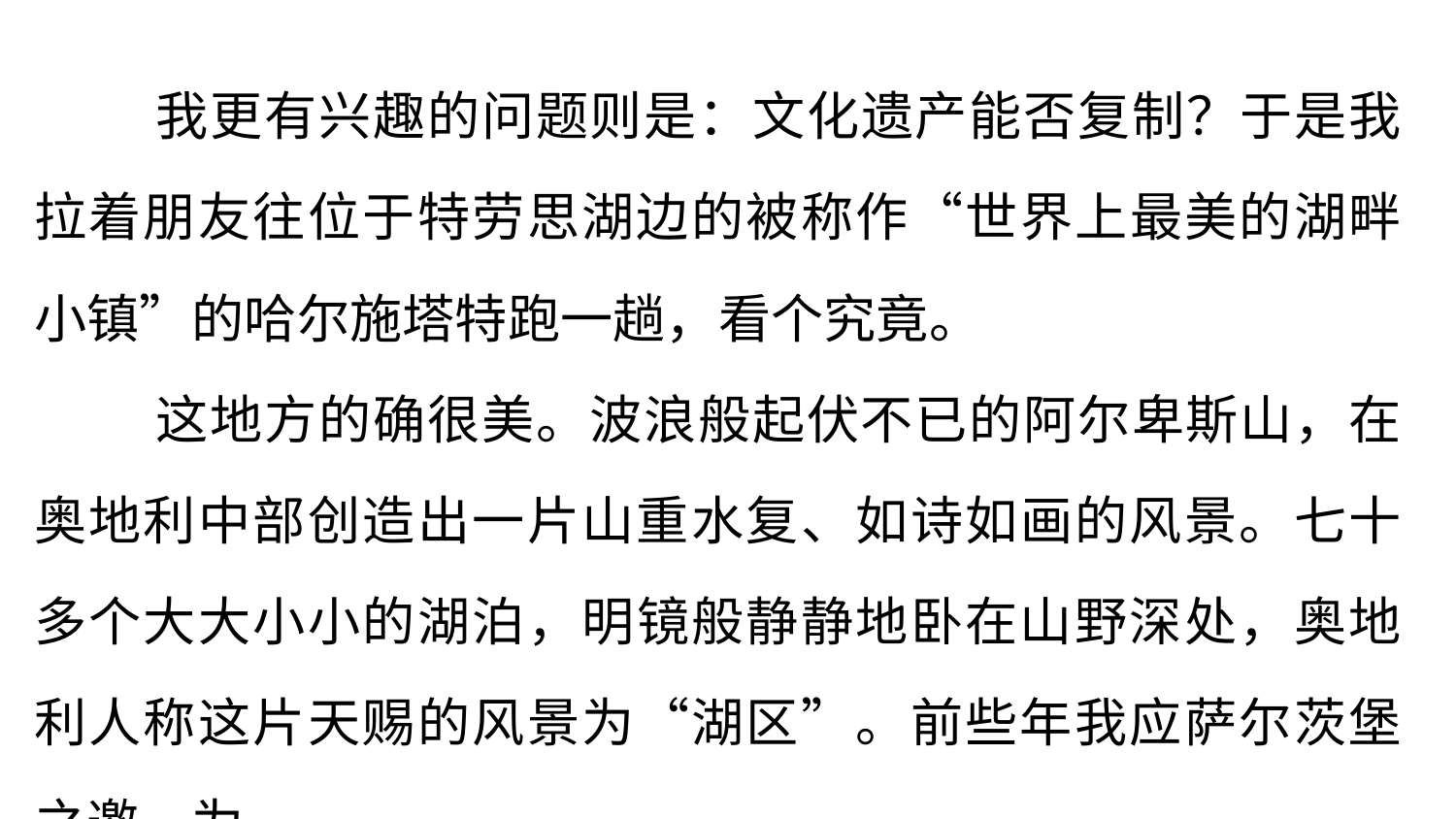

我更有兴趣的问题则是：文化遗产能否复制？于是我拉着朋友往位于特劳思湖边的被称作“世界上最美的湖畔小镇”的哈尔施塔特跑一趟，看个究竟。
        这地方的确很美。波浪般起伏不已的阿尔卑斯山，在奥地利中部创造出一片山重水复、如诗如画的风景。七十多个大大小小的湖泊，明镜般静静地卧在山野深处，奥地利人称这片天赐的风景为“湖区”。前些年我应萨尔茨堡之邀，为